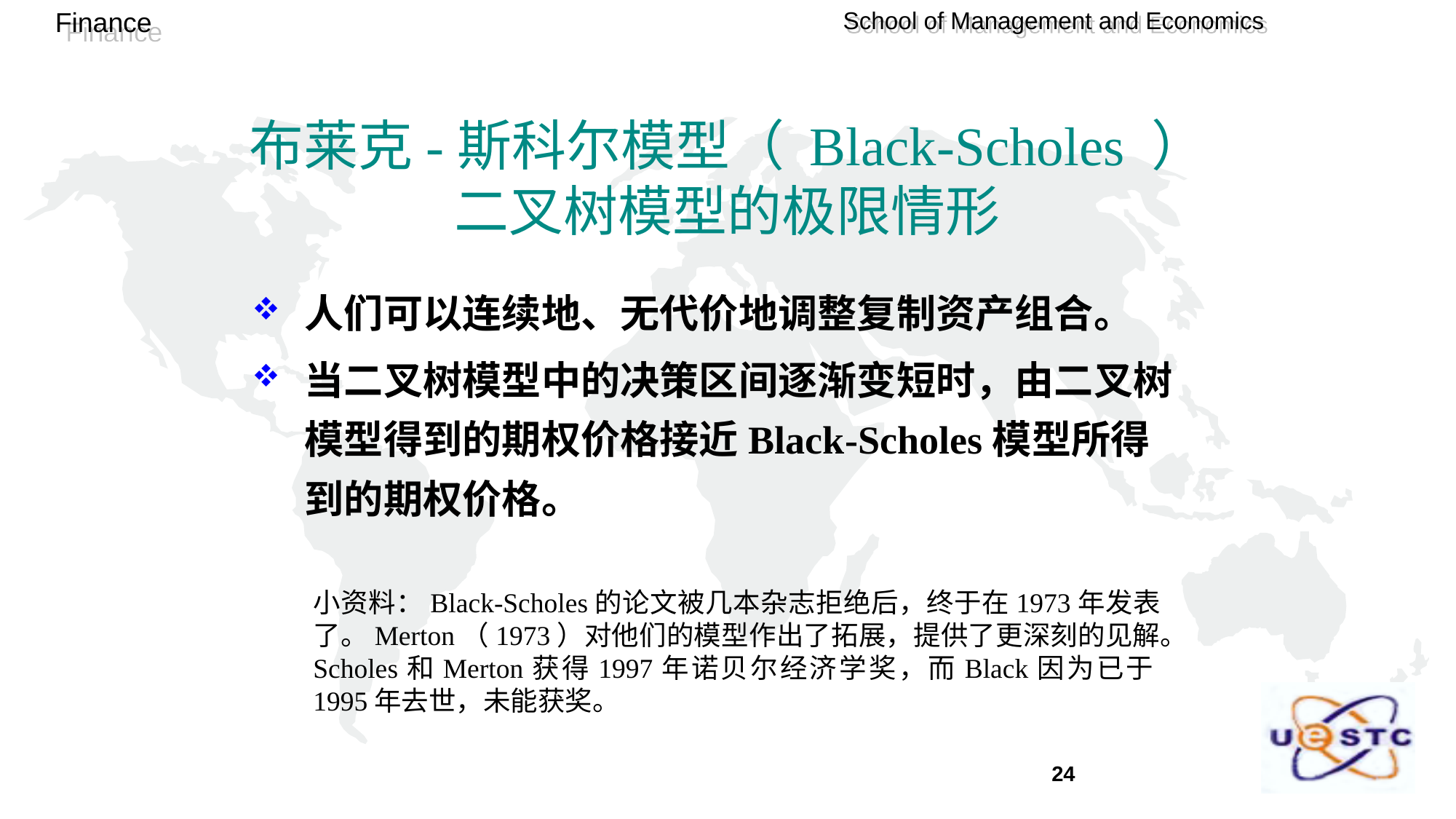

# 布莱克-斯科尔模型（ Black-Scholes ） 二叉树模型的极限情形
人们可以连续地、无代价地调整复制资产组合。
当二叉树模型中的决策区间逐渐变短时，由二叉树模型得到的期权价格接近Black-Scholes模型所得到的期权价格。
小资料：Black-Scholes的论文被几本杂志拒绝后，终于在1973年发表了。Merton（1973）对他们的模型作出了拓展，提供了更深刻的见解。Scholes和Merton获得1997年诺贝尔经济学奖，而Black因为已于1995年去世，未能获奖。